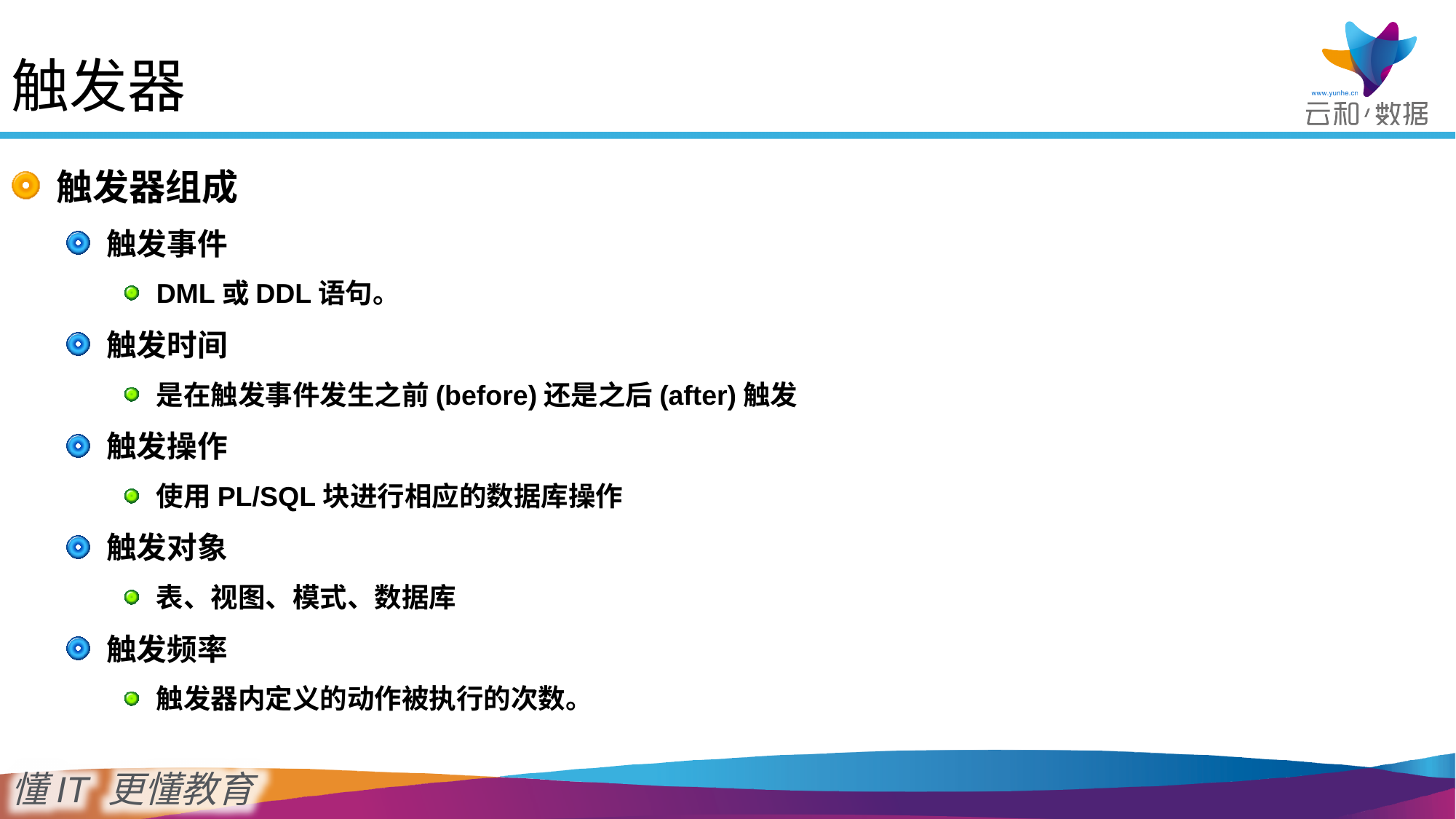

# 触发器
触发器组成
触发事件
DML或DDL语句。
触发时间
是在触发事件发生之前(before)还是之后(after)触发
触发操作
使用PL/SQL块进行相应的数据库操作
触发对象
表、视图、模式、数据库
触发频率
触发器内定义的动作被执行的次数。